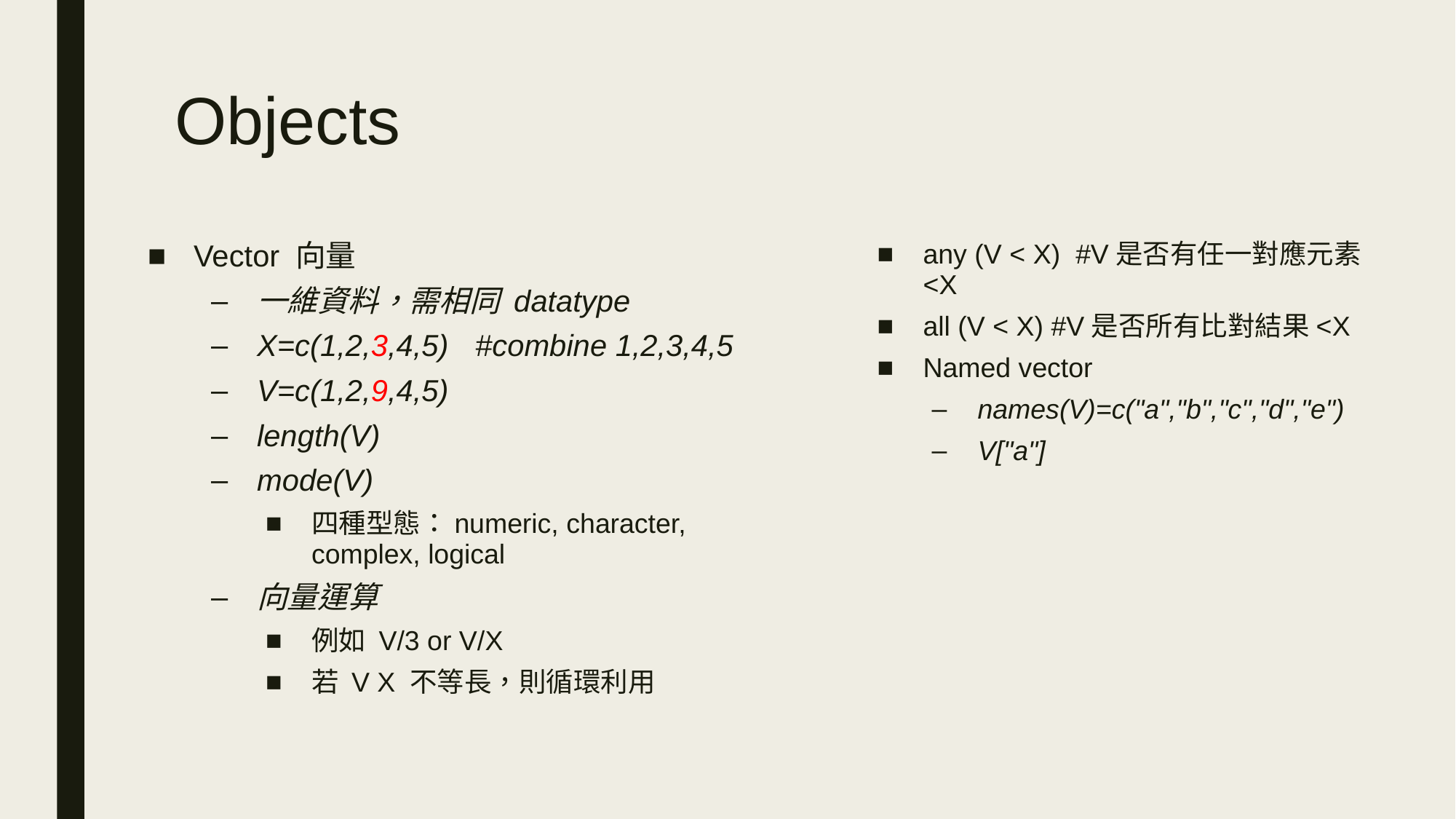

# Objects
Vector 向量
一維資料，需相同 datatype
X=c(1,2,3,4,5)	#combine 1,2,3,4,5
V=c(1,2,9,4,5)
length(V)
mode(V)
四種型態：numeric, character, complex, logical
向量運算
例如 V/3 or V/X
若 V X 不等長，則循環利用
any (V < X)  #V是否有任一對應元素<X
all (V < X) #V是否所有比對結果<X
Named vector
names(V)=c("a","b","c","d","e")
V["a"]